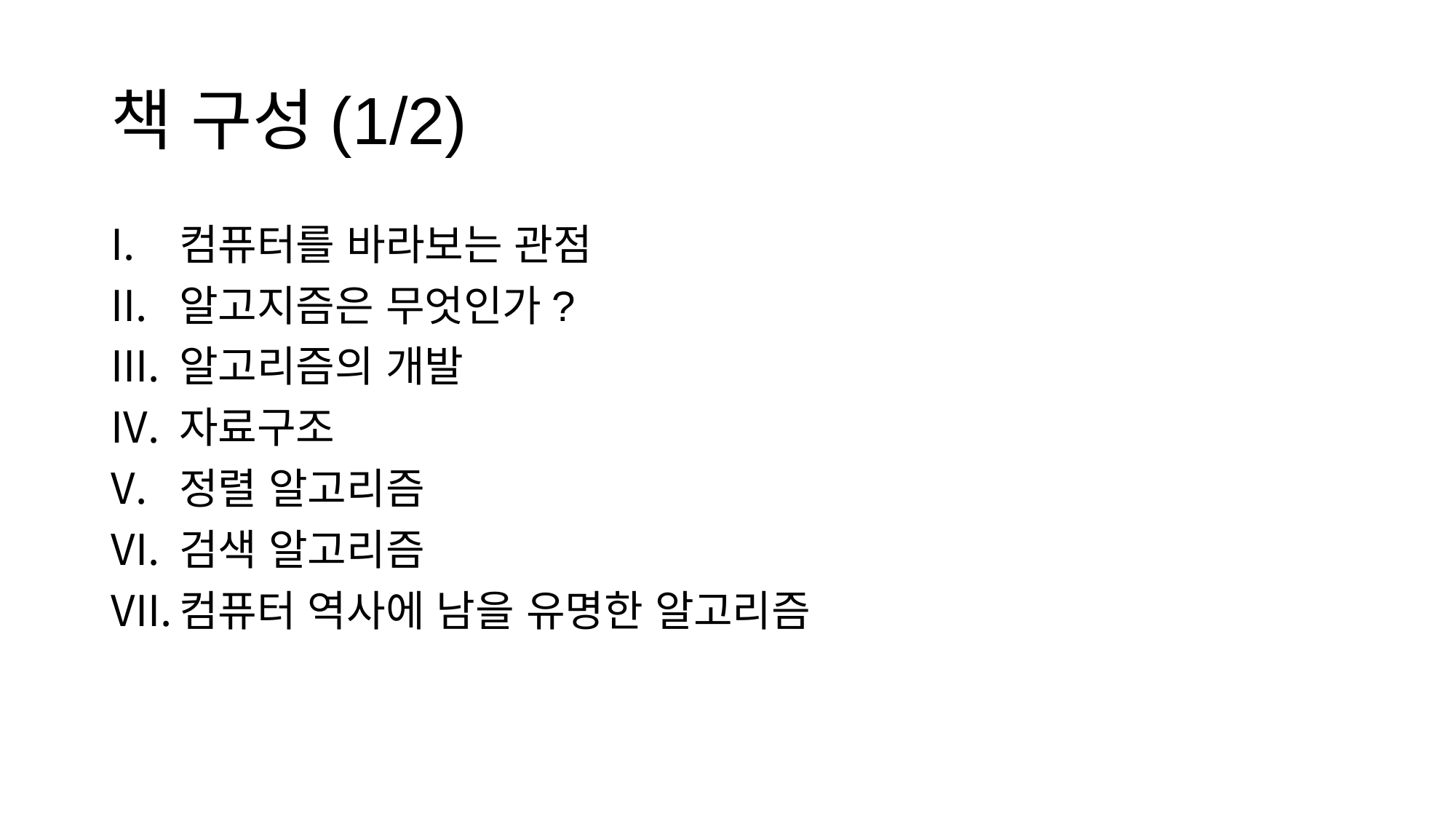

# 책 구성(1/2)
컴퓨터를 바라보는 관점
알고지즘은 무엇인가?
알고리즘의 개발
자료구조
정렬 알고리즘
검색 알고리즘
컴퓨터 역사에 남을 유명한 알고리즘